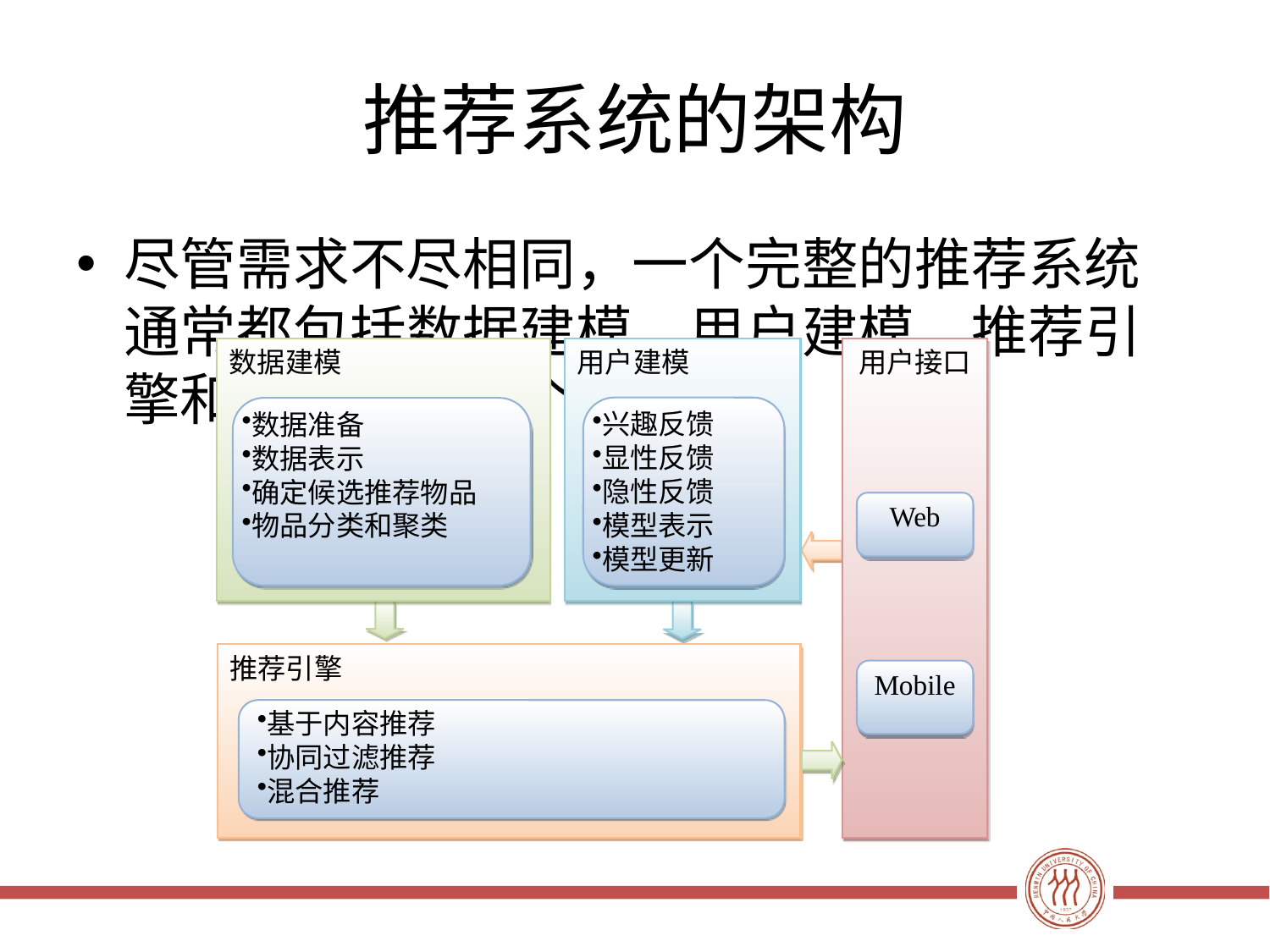

# 推荐系统的架构
尽管需求不尽相同，一个完整的推荐系统通常都包括数据建模、用户建模、推荐引擎和用户接口4个部分

数据建模
用户建模
用户接口
兴趣反馈
显性反馈
隐性反馈
模型表示
模型更新
数据准备
数据表示
确定候选推荐物品
物品分类和聚类
Web

推荐引擎
Mobile
基于内容推荐
协同过滤推荐
混合推荐